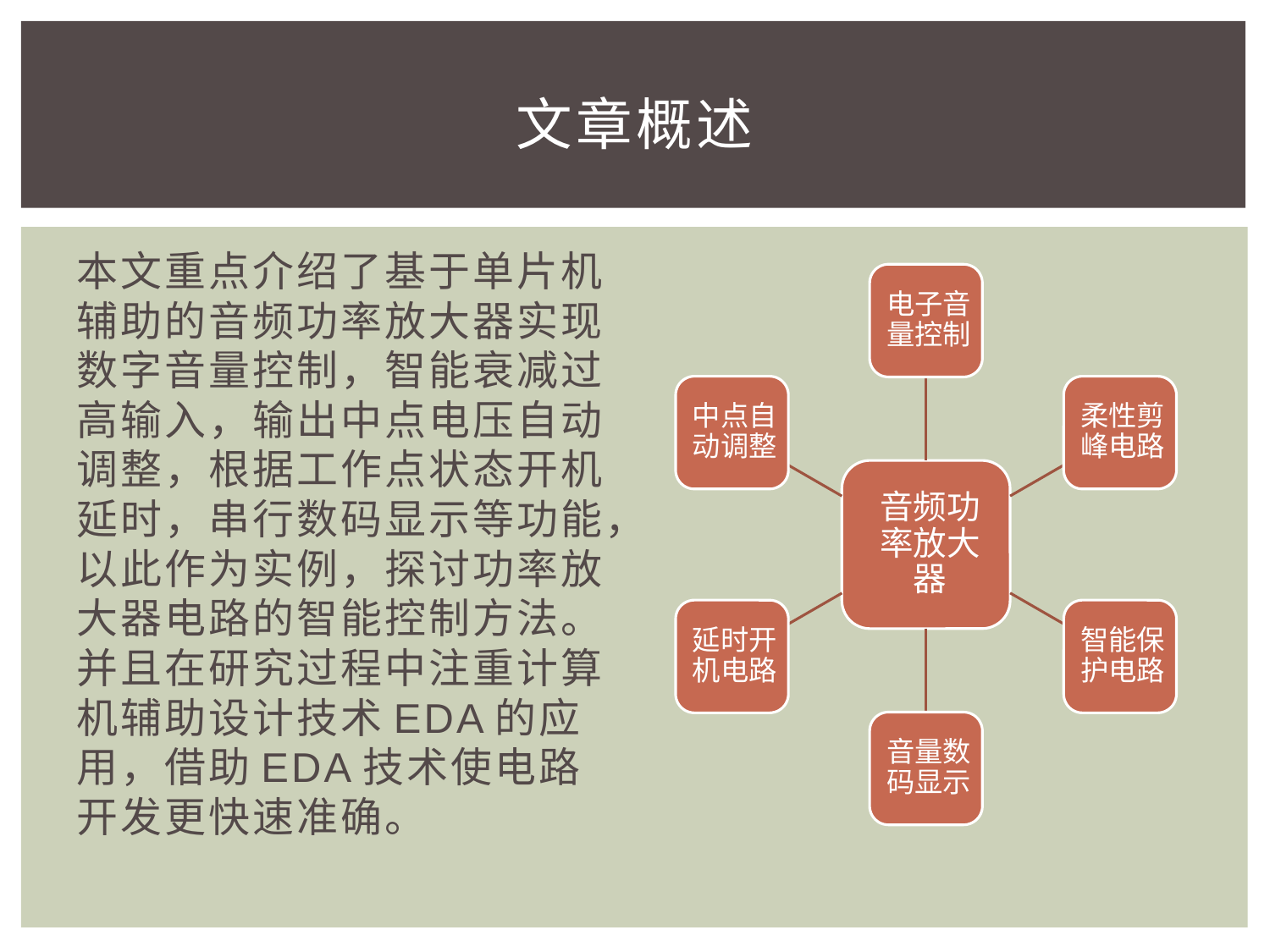

# 文章概述
本文重点介绍了基于单片机辅助的音频功率放大器实现数字音量控制，智能衰减过高输入，输出中点电压自动调整，根据工作点状态开机延时，串行数码显示等功能，以此作为实例，探讨功率放大器电路的智能控制方法。并且在研究过程中注重计算机辅助设计技术EDA的应用，借助EDA技术使电路开发更快速准确。
音频功率放大器
电子音量控制
柔性剪峰电路
智能保护电路
音量数码显示
延时开机电路
中点自动调整